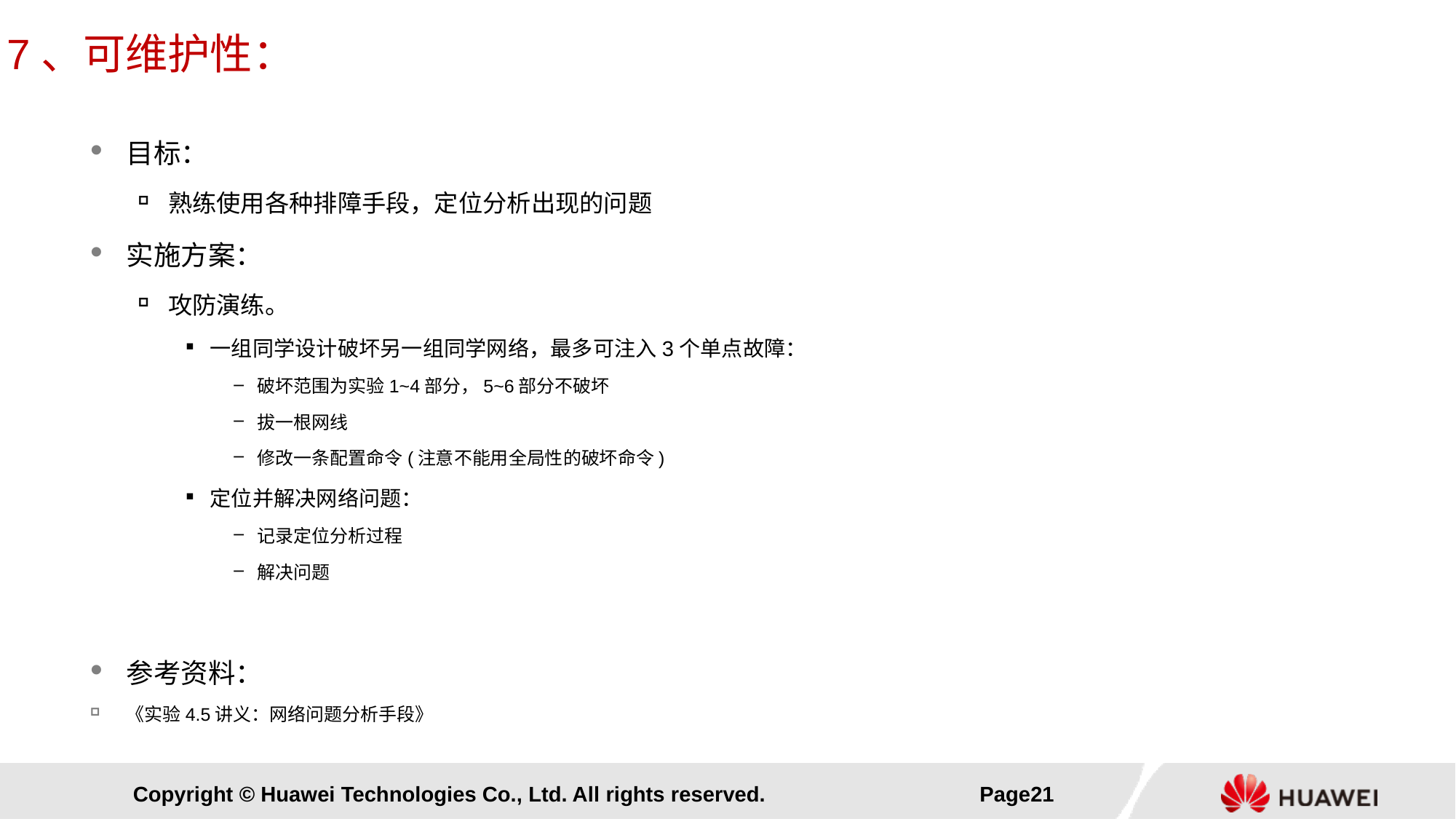

# 7、可维护性：
目标：
熟练使用各种排障手段，定位分析出现的问题
实施方案：
攻防演练。
一组同学设计破坏另一组同学网络，最多可注入3个单点故障：
破坏范围为实验1~4部分，5~6部分不破坏
拔一根网线
修改一条配置命令(注意不能用全局性的破坏命令)
定位并解决网络问题：
记录定位分析过程
解决问题

参考资料：
《实验4.5讲义：网络问题分析手段》

Page21